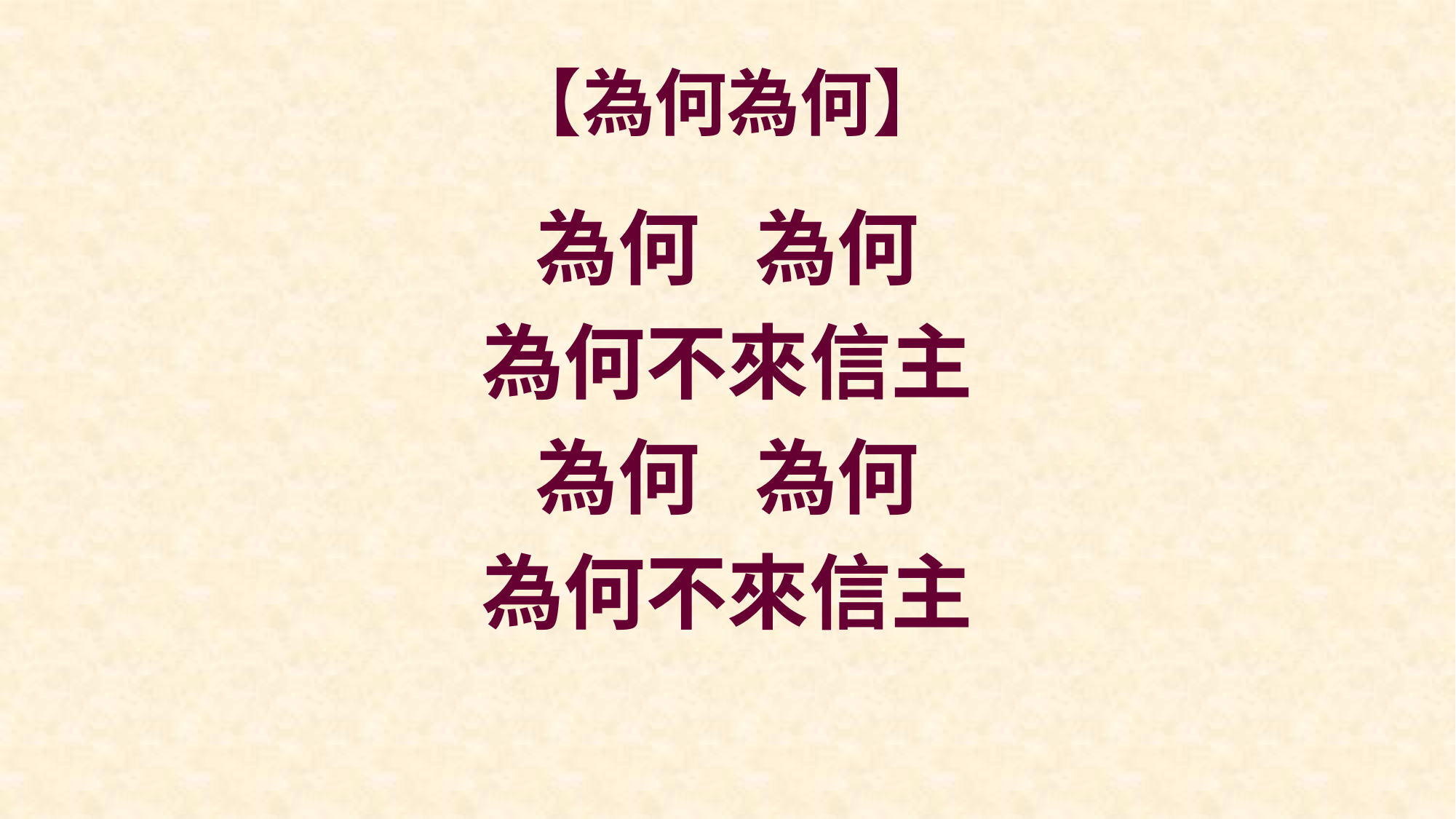

# 【為何為何】
為何   為何
為何不來信主
為何   為何
為何不來信主